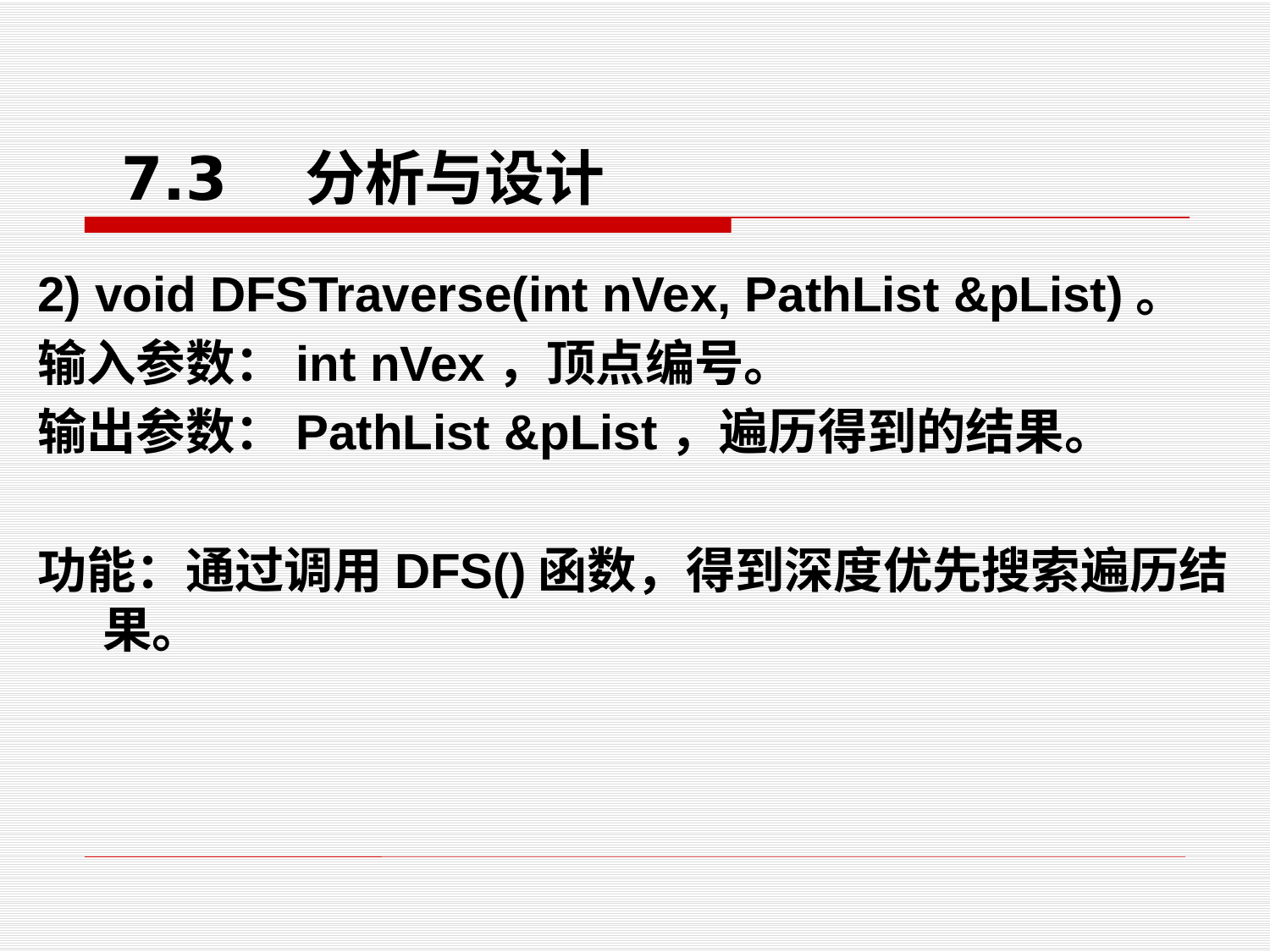

7.3   分析与设计
# 2) void DFSTraverse(int nVex, PathList &pList)。
输入参数：int nVex，顶点编号。
输出参数：PathList &pList，遍历得到的结果。

功能：通过调用DFS()函数，得到深度优先搜索遍历结果。